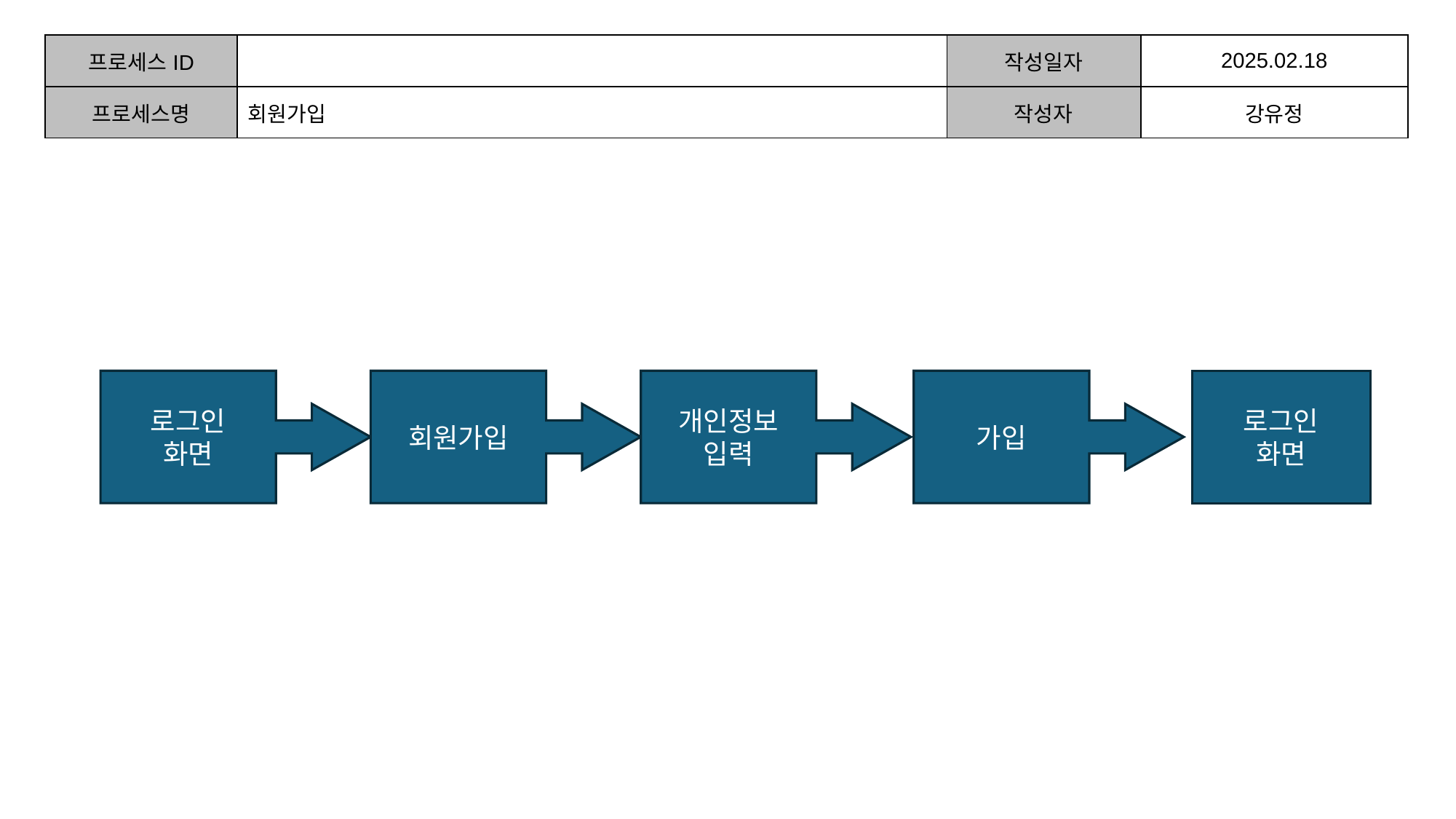

| 프로세스ID |  | 작성일자 | 2025.02.18 |
| --- | --- | --- | --- |
| 프로세스명 | 회원가입 | 작성자 | 강유정 |
|  |  |  |  |
로그인
화면
회원가입
개인정보
입력
가입
로그인
화면